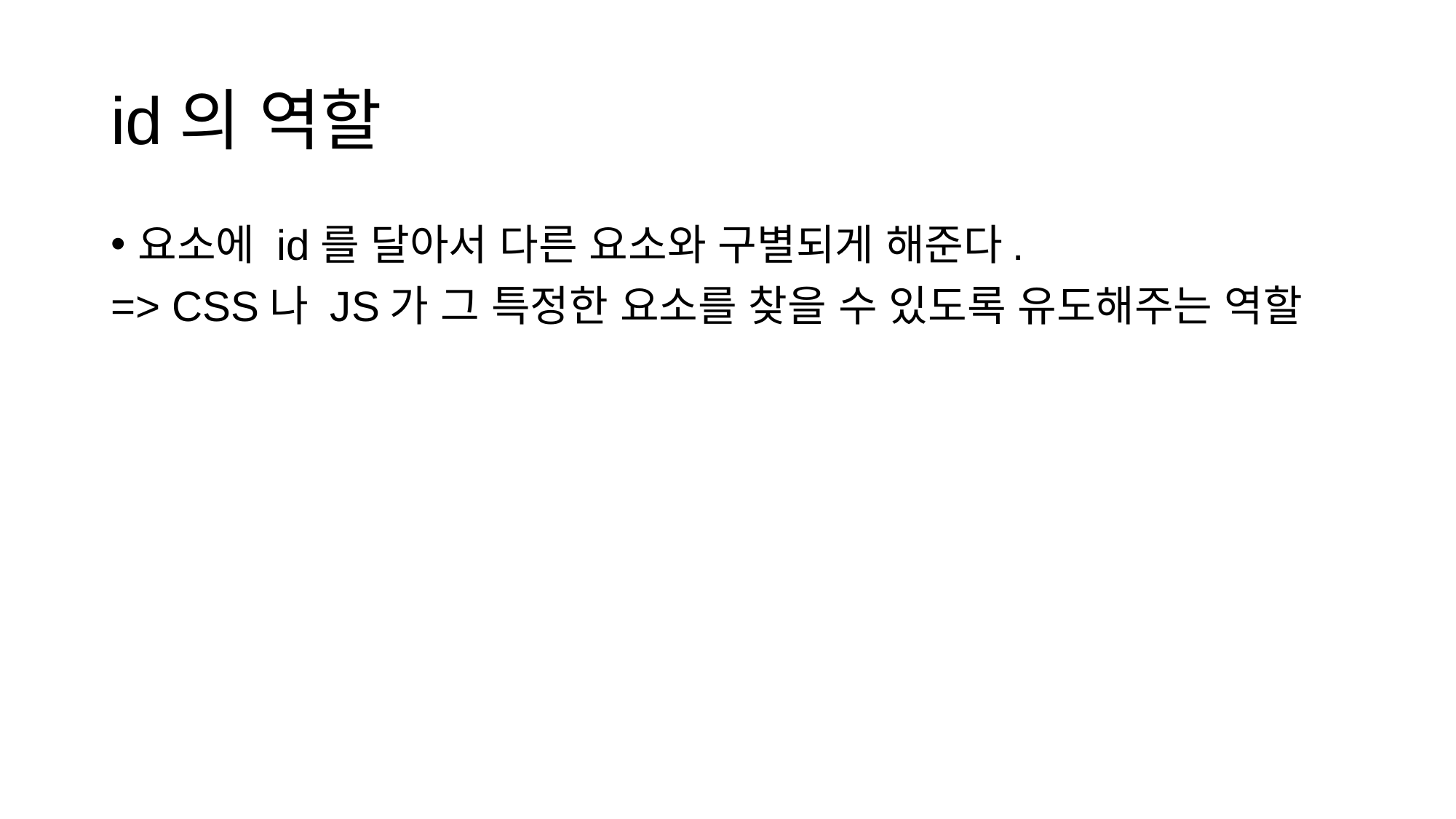

# id의 역할
요소에 id를 달아서 다른 요소와 구별되게 해준다.
=> CSS나 JS가 그 특정한 요소를 찾을 수 있도록 유도해주는 역할